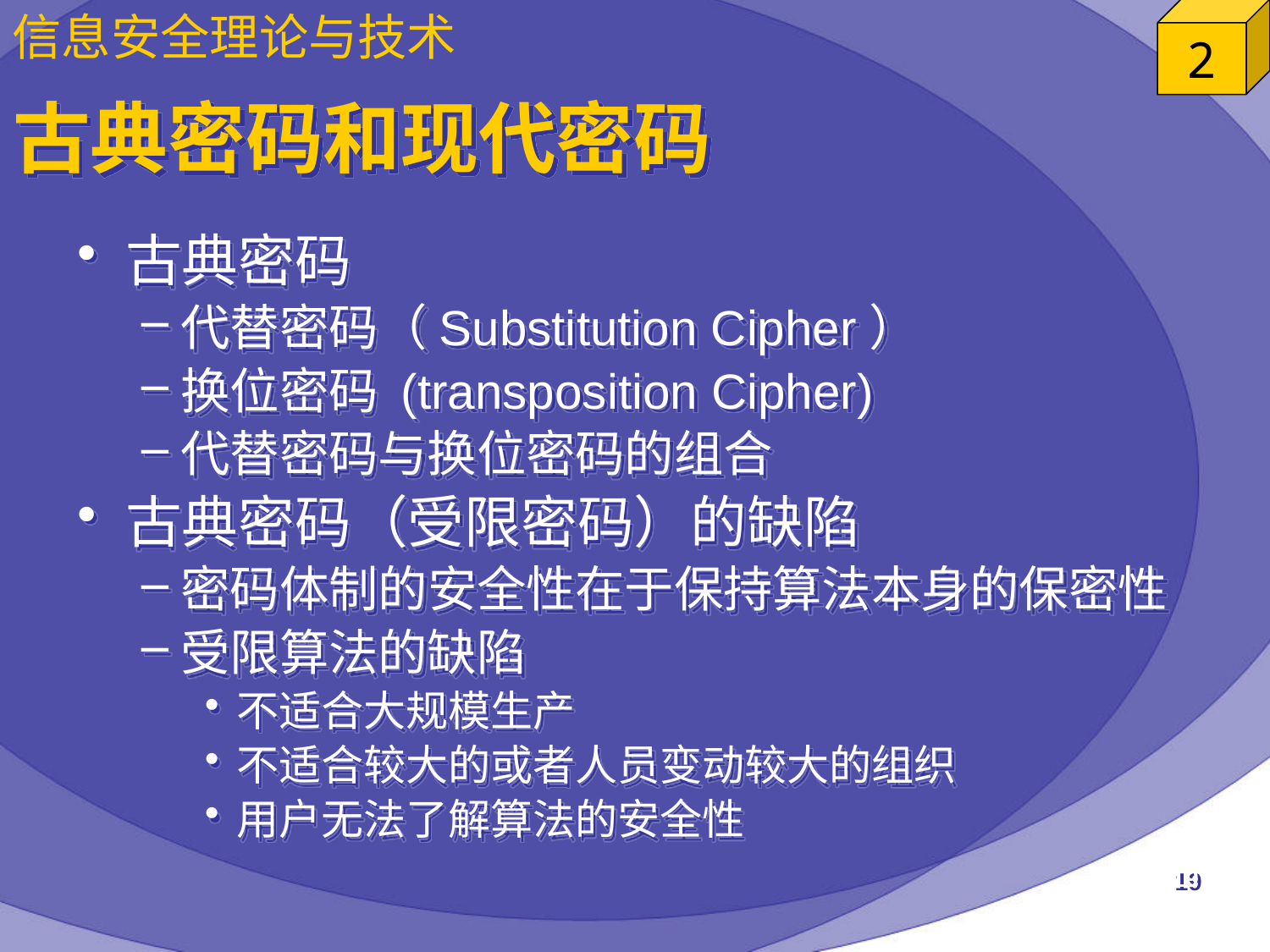

# 古典密码和现代密码
古典密码
代替密码（Substitution Cipher）
换位密码 (transposition Cipher)
代替密码与换位密码的组合
古典密码（受限密码）的缺陷
密码体制的安全性在于保持算法本身的保密性
受限算法的缺陷
不适合大规模生产
不适合较大的或者人员变动较大的组织
用户无法了解算法的安全性
19